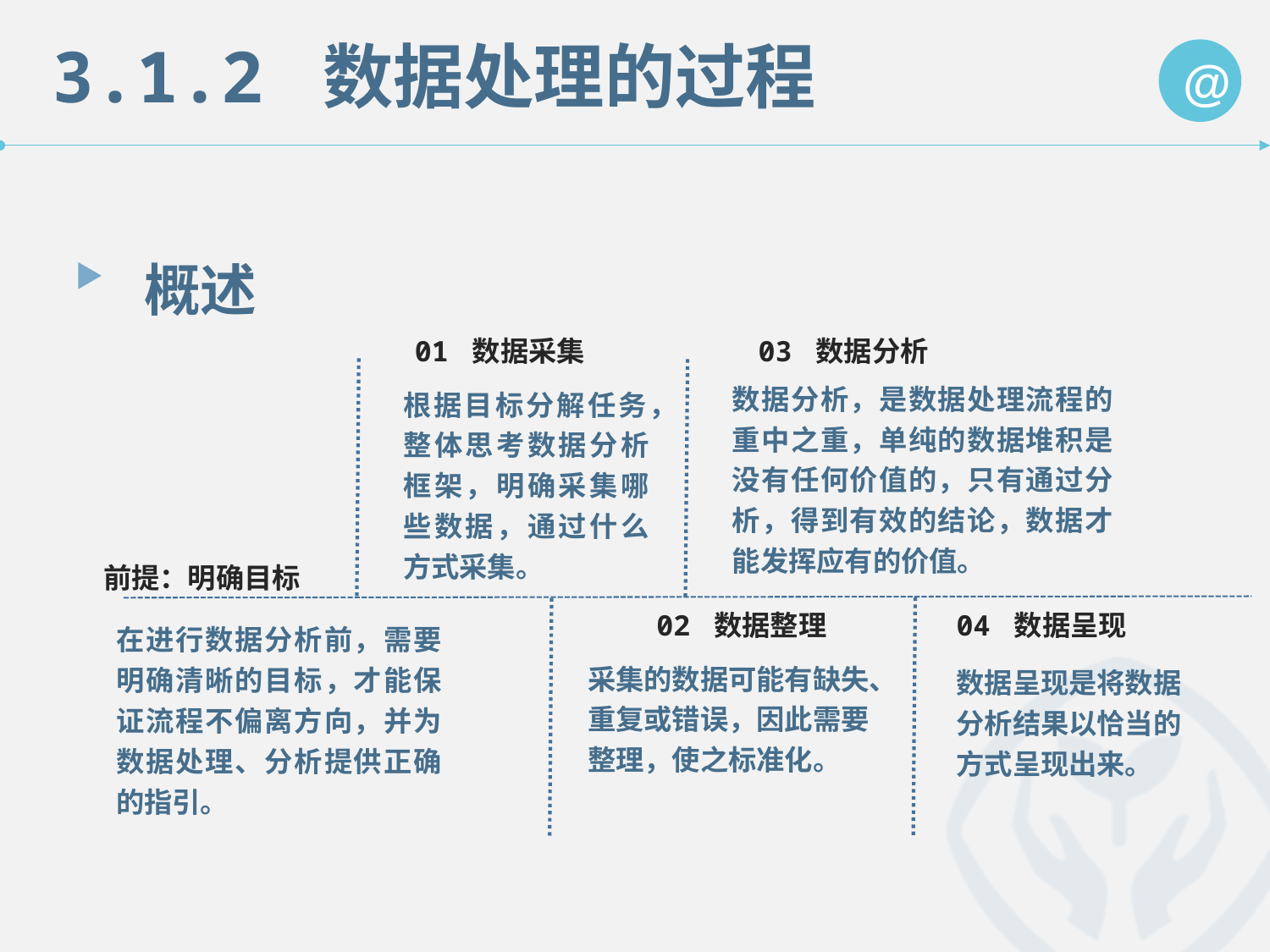

3.1.2 数据处理的过程
@
概述

03 数据分析
01 数据采集
数据分析，是数据处理流程的重中之重，单纯的数据堆积是没有任何价值的，只有通过分析，得到有效的结论，数据才能发挥应有的价值。
根据目标分解任务，整体思考数据分析框架，明确采集哪些数据，通过什么方式采集。
前提：明确目标
02 数据整理
04 数据呈现
在进行数据分析前，需要明确清晰的目标，才能保证流程不偏离方向，并为数据处理、分析提供正确的指引。
采集的数据可能有缺失、重复或错误，因此需要整理，使之标准化。
数据呈现是将数据分析结果以恰当的方式呈现出来。